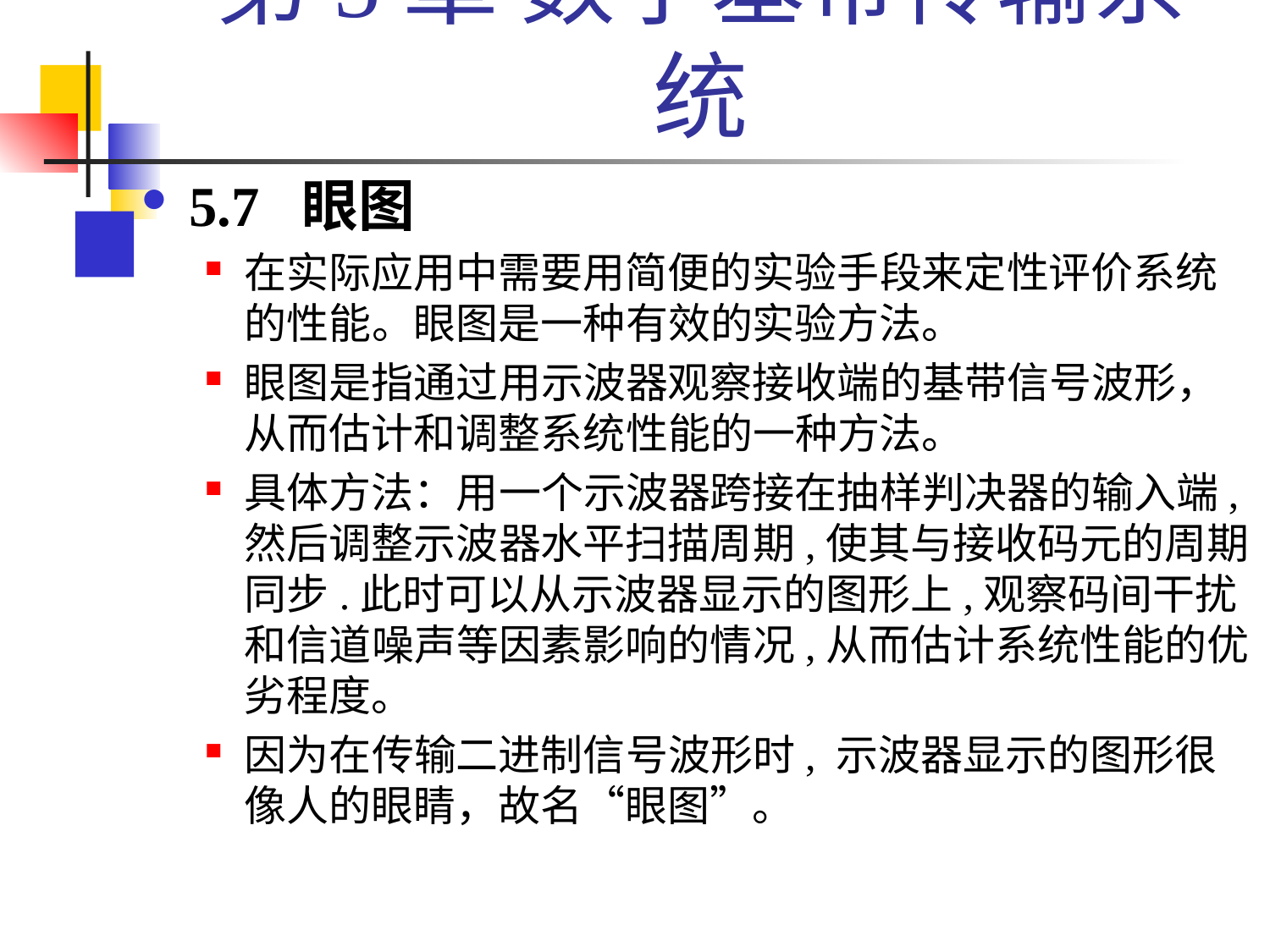

# 第5章 数字基带传输系统
5.7  眼图
在实际应用中需要用简便的实验手段来定性评价系统的性能。眼图是一种有效的实验方法。
眼图是指通过用示波器观察接收端的基带信号波形，从而估计和调整系统性能的一种方法。
具体方法：用一个示波器跨接在抽样判决器的输入端,然后调整示波器水平扫描周期,使其与接收码元的周期同步.此时可以从示波器显示的图形上,观察码间干扰和信道噪声等因素影响的情况,从而估计系统性能的优劣程度。
因为在传输二进制信号波形时, 示波器显示的图形很像人的眼睛，故名“眼图”。
58